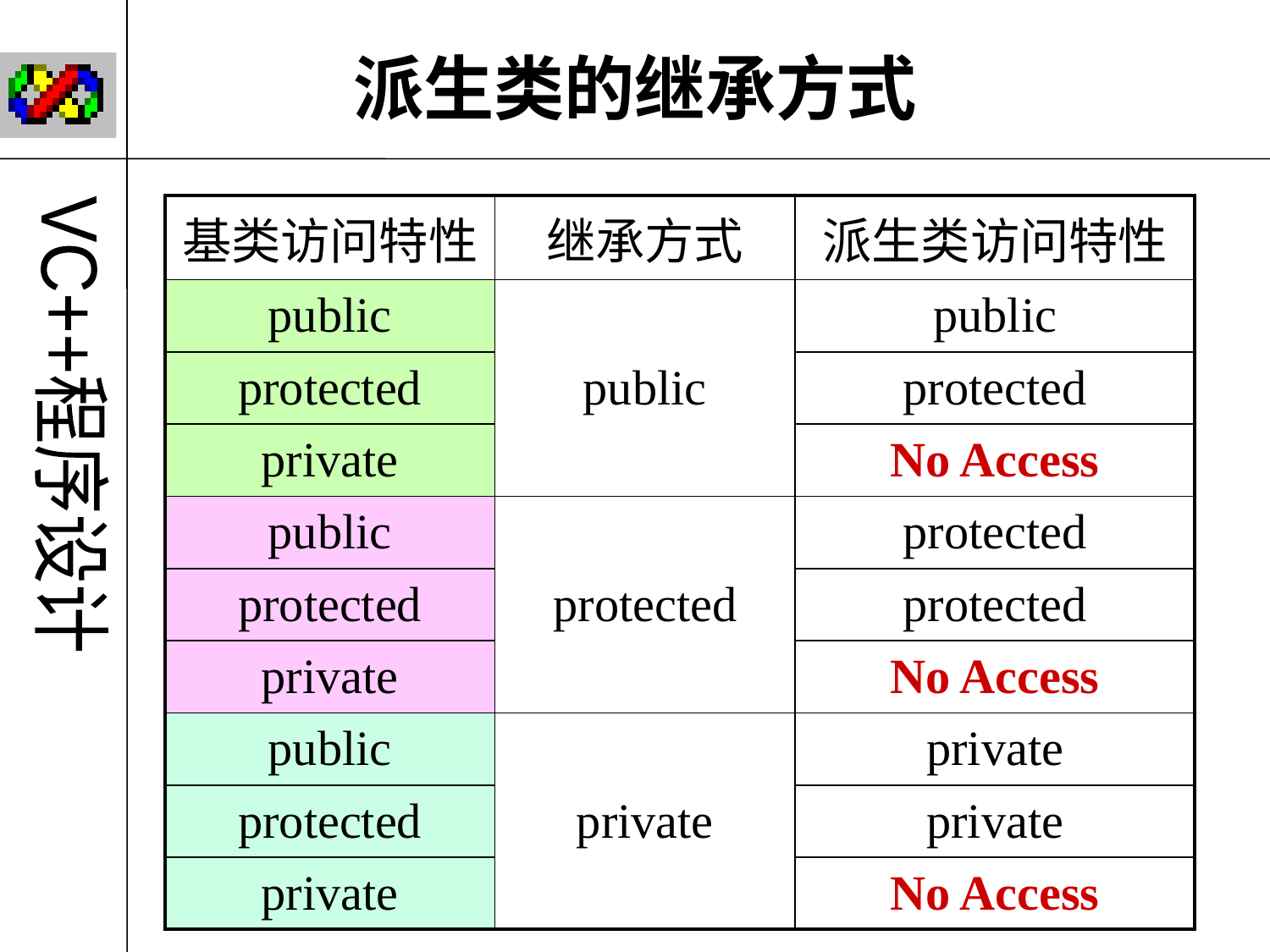

# 派生类的继承方式
| 基类访问特性 | 继承方式 | 派生类访问特性 |
| --- | --- | --- |
| public | public | public |
| protected |  | protected |
| private |  | No Access |
| public | protected | protected |
| protected |  | protected |
| private |  | No Access |
| public | private | private |
| protected |  | private |
| private |  | No Access |
10